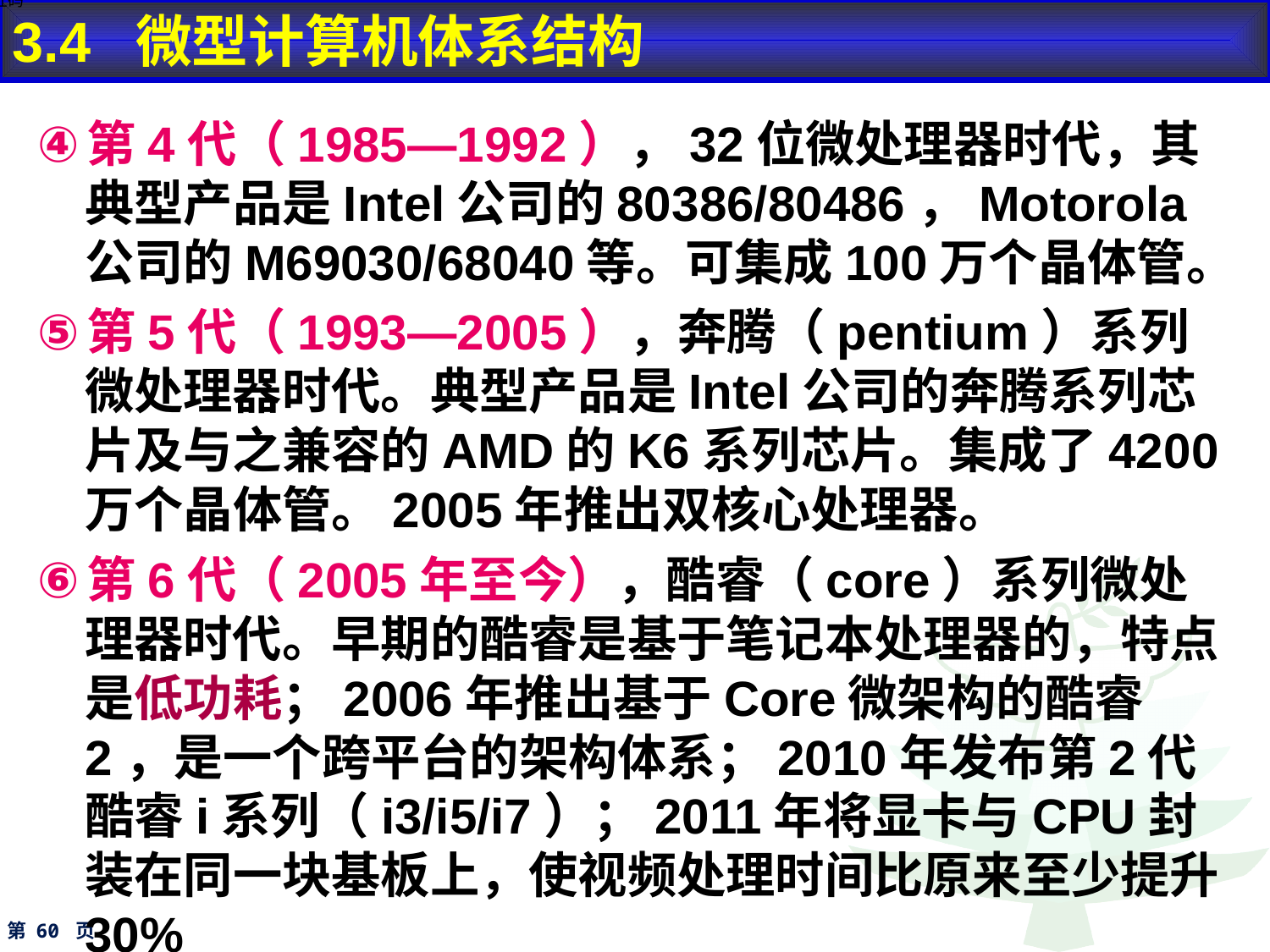

3.4  微型计算机体系结构

地址码
第4代（1985—1992），32位微处理器时代，其典型产品是Intel公司的80386/80486，Motorola公司的M69030/68040等。可集成100万个晶体管。
第5代（1993—2005），奔腾（pentium）系列微处理器时代。典型产品是Intel公司的奔腾系列芯片及与之兼容的AMD的K6系列芯片。集成了4200万个晶体管。2005年推出双核心处理器。
第6代（2005年至今），酷睿（core）系列微处理器时代。早期的酷睿是基于笔记本处理器的，特点是低功耗；2006年推出基于Core微架构的酷睿2，是一个跨平台的架构体系；2010年发布第2代酷睿i系列（i3/i5/i7）；2011年将显卡与CPU封装在同一块基板上，使视频处理时间比原来至少提升30%